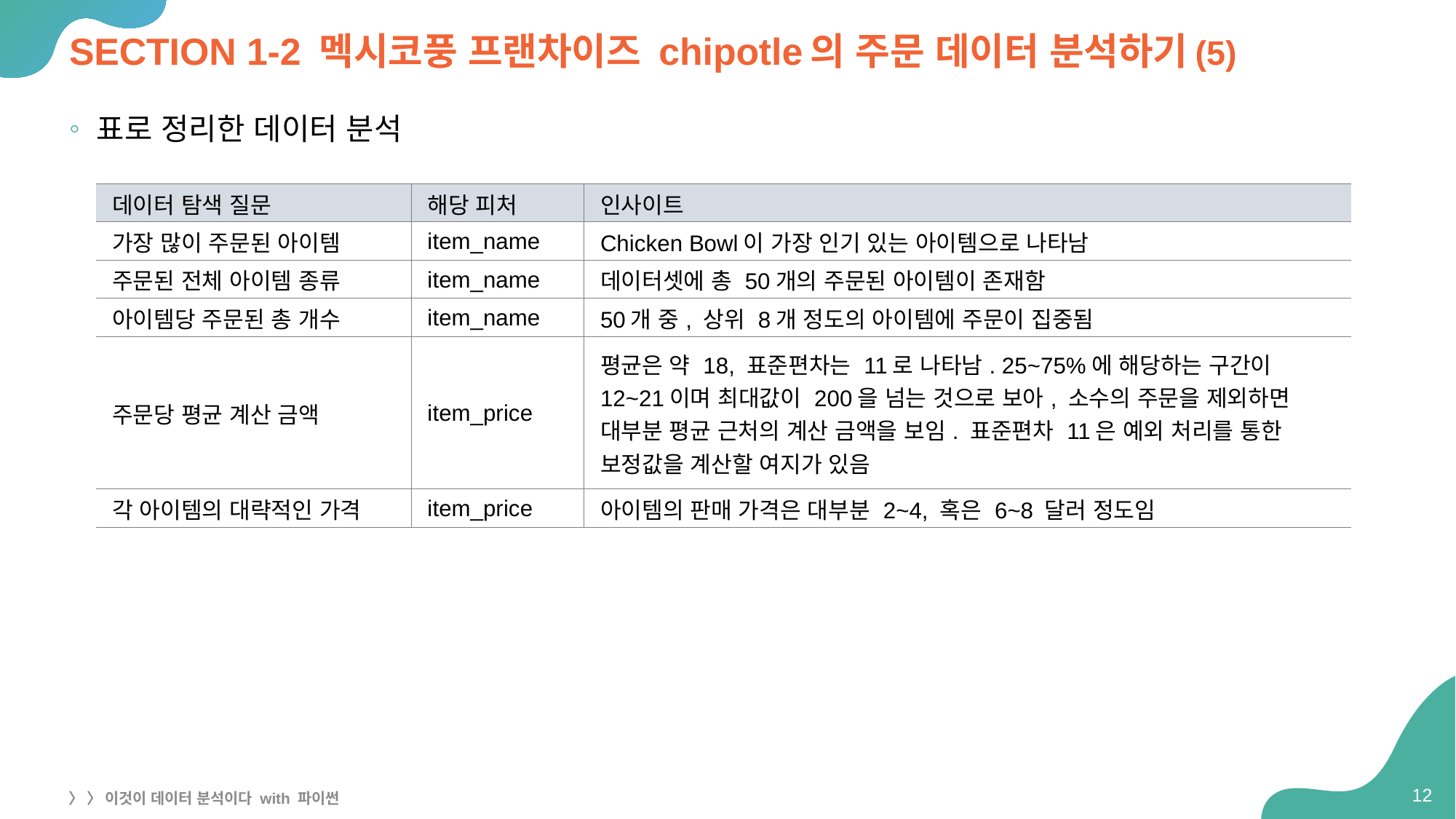

# SECTION 1-2 멕시코풍 프랜차이즈 chipotle의 주문 데이터 분석하기(5)
표로 정리한 데이터 분석
| 데이터 탐색 질문 | 해당 피처 | 인사이트 |
| --- | --- | --- |
| 가장 많이 주문된 아이템 | item\_name | Chicken Bowl이 가장 인기 있는 아이템으로 나타남 |
| 주문된 전체 아이템 종류 | item\_name | 데이터셋에 총 50개의 주문된 아이템이 존재함 |
| 아이템당 주문된 총 개수 | item\_name | 50개 중, 상위 8개 정도의 아이템에 주문이 집중됨 |
| 주문당 평균 계산 금액 | item\_price | 평균은 약 18, 표준편차는 11로 나타남. 25~75%에 해당하는 구간이 12~21이며 최대값이 200을 넘는 것으로 보아, 소수의 주문을 제외하면 대부분 평균 근처의 계산 금액을 보임. 표준편차 11은 예외 처리를 통한 보정값을 계산할 여지가 있음 |
| 각 아이템의 대략적인 가격 | item\_price | 아이템의 판매 가격은 대부분 2~4, 혹은 6~8 달러 정도임 |
12
〉 〉 이것이 데이터 분석이다 with 파이썬